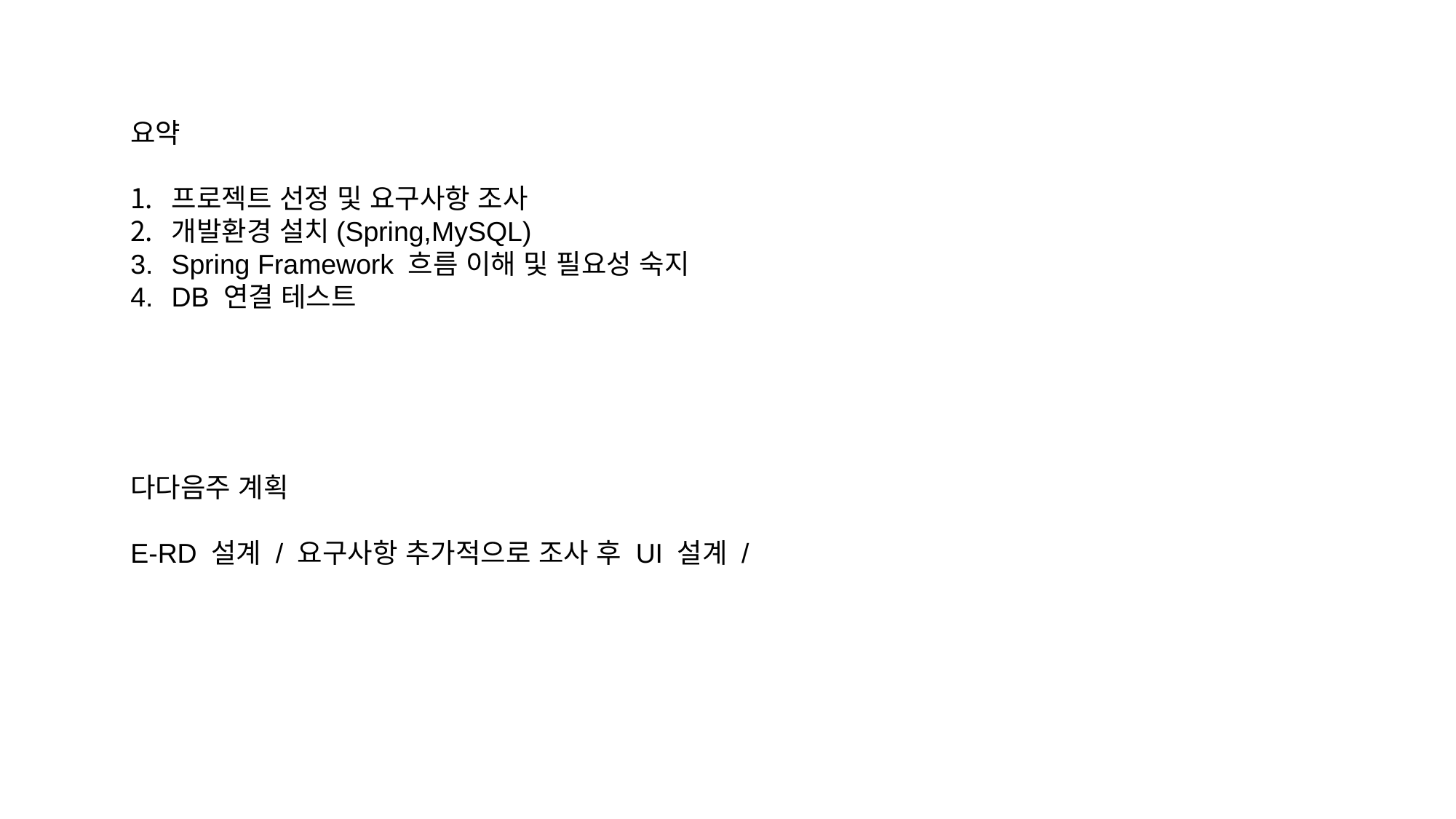

요약

프로젝트 선정 및 요구사항 조사
개발환경 설치(Spring,MySQL)
Spring Framework 흐름 이해 및 필요성 숙지
DB 연결 테스트
다다음주 계획

E-RD 설계 / 요구사항 추가적으로 조사 후 UI 설계 /